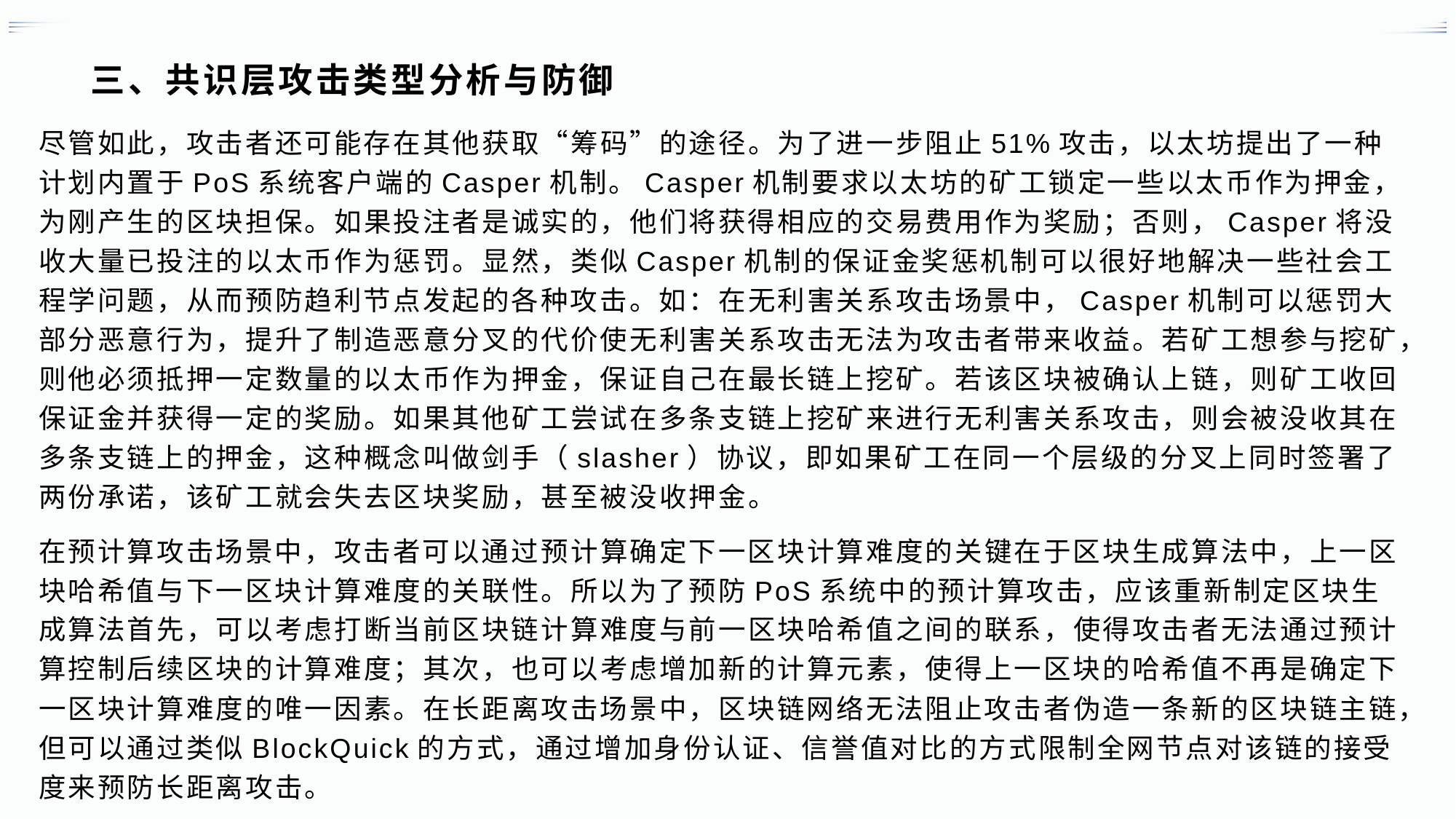

# 三、共识层攻击类型分析与防御
尽管如此，攻击者还可能存在其他获取“筹码”的途径。为了进一步阻止51%攻击，以太坊提出了一种计划内置于PoS系统客户端的Casper机制。Casper机制要求以太坊的矿工锁定一些以太币作为押金，为刚产生的区块担保。如果投注者是诚实的，他们将获得相应的交易费用作为奖励；否则，Casper将没收大量已投注的以太币作为惩罚。显然，类似Casper机制的保证金奖惩机制可以很好地解决一些社会工程学问题，从而预防趋利节点发起的各种攻击。如：在无利害关系攻击场景中，Casper机制可以惩罚大部分恶意行为，提升了制造恶意分叉的代价使无利害关系攻击无法为攻击者带来收益。若矿工想参与挖矿，则他必须抵押一定数量的以太币作为押金，保证自己在最长链上挖矿。若该区块被确认上链，则矿工收回保证金并获得一定的奖励。如果其他矿工尝试在多条支链上挖矿来进行无利害关系攻击，则会被没收其在多条支链上的押金，这种概念叫做剑手（slasher）协议，即如果矿工在同一个层级的分叉上同时签署了两份承诺，该矿工就会失去区块奖励，甚至被没收押金。
在预计算攻击场景中，攻击者可以通过预计算确定下一区块计算难度的关键在于区块生成算法中，上一区块哈希值与下一区块计算难度的关联性。所以为了预防PoS系统中的预计算攻击，应该重新制定区块生成算法首先，可以考虑打断当前区块链计算难度与前一区块哈希值之间的联系，使得攻击者无法通过预计算控制后续区块的计算难度；其次，也可以考虑增加新的计算元素，使得上一区块的哈希值不再是确定下一区块计算难度的唯一因素。在长距离攻击场景中，区块链网络无法阻止攻击者伪造一条新的区块链主链，但可以通过类似BlockQuick的方式，通过增加身份认证、信誉值对比的方式限制全网节点对该链的接受度来预防长距离攻击。